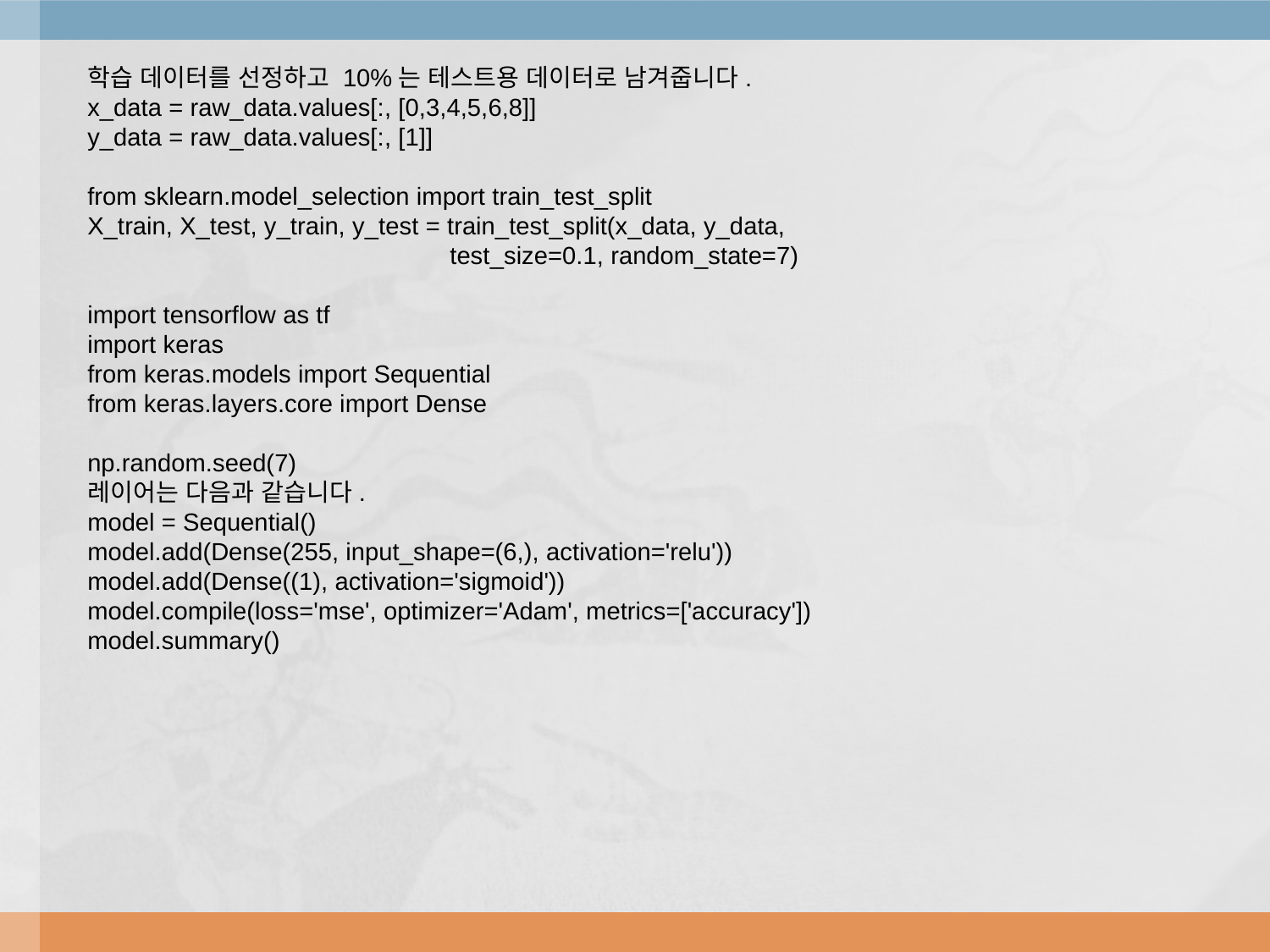

학습 데이터를 선정하고 10%는 테스트용 데이터로 남겨줍니다.
x_data = raw_data.values[:, [0,3,4,5,6,8]]
y_data = raw_data.values[:, [1]]
from sklearn.model_selection import train_test_split
X_train, X_test, y_train, y_test = train_test_split(x_data, y_data,
                                                    test_size=0.1, random_state=7)
import tensorflow as tf
import keras
from keras.models import Sequential
from keras.layers.core import Dense
np.random.seed(7)
레이어는 다음과 같습니다.
model = Sequential()
model.add(Dense(255, input_shape=(6,), activation='relu'))
model.add(Dense((1), activation='sigmoid'))
model.compile(loss='mse', optimizer='Adam', metrics=['accuracy'])
model.summary()